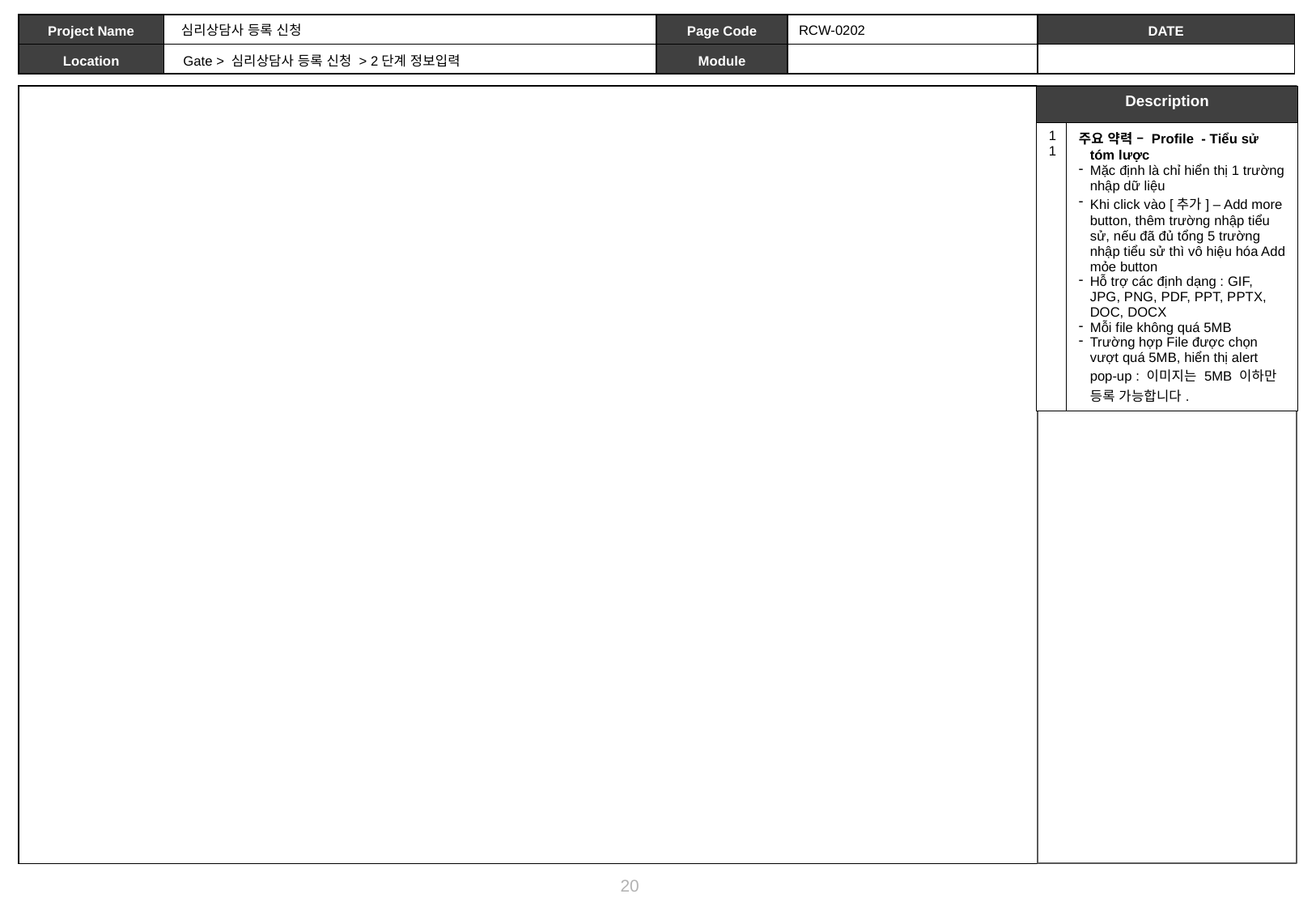

심리상담사 등록 신청
RCW-0202
Gate > 심리상담사 등록 신청 > 2단계 정보입력
| Description |  |
| --- | --- |
| 11 | 주요 약력 – Profile - Tiểu sử tóm lược Mặc định là chỉ hiển thị 1 trường nhập dữ liệu Khi click vào [추가] – Add more button, thêm trường nhập tiểu sử, nếu đã đủ tổng 5 trường nhập tiểu sử thì vô hiệu hóa Add mỏe button Hỗ trợ các định dạng : GIF, JPG, PNG, PDF, PPT, PPTX, DOC, DOCX Mỗi file không quá 5MB Trường hợp File được chọn vượt quá 5MB, hiển thị alert pop-up : 이미지는 5MB 이하만 등록 가능합니다. |
20